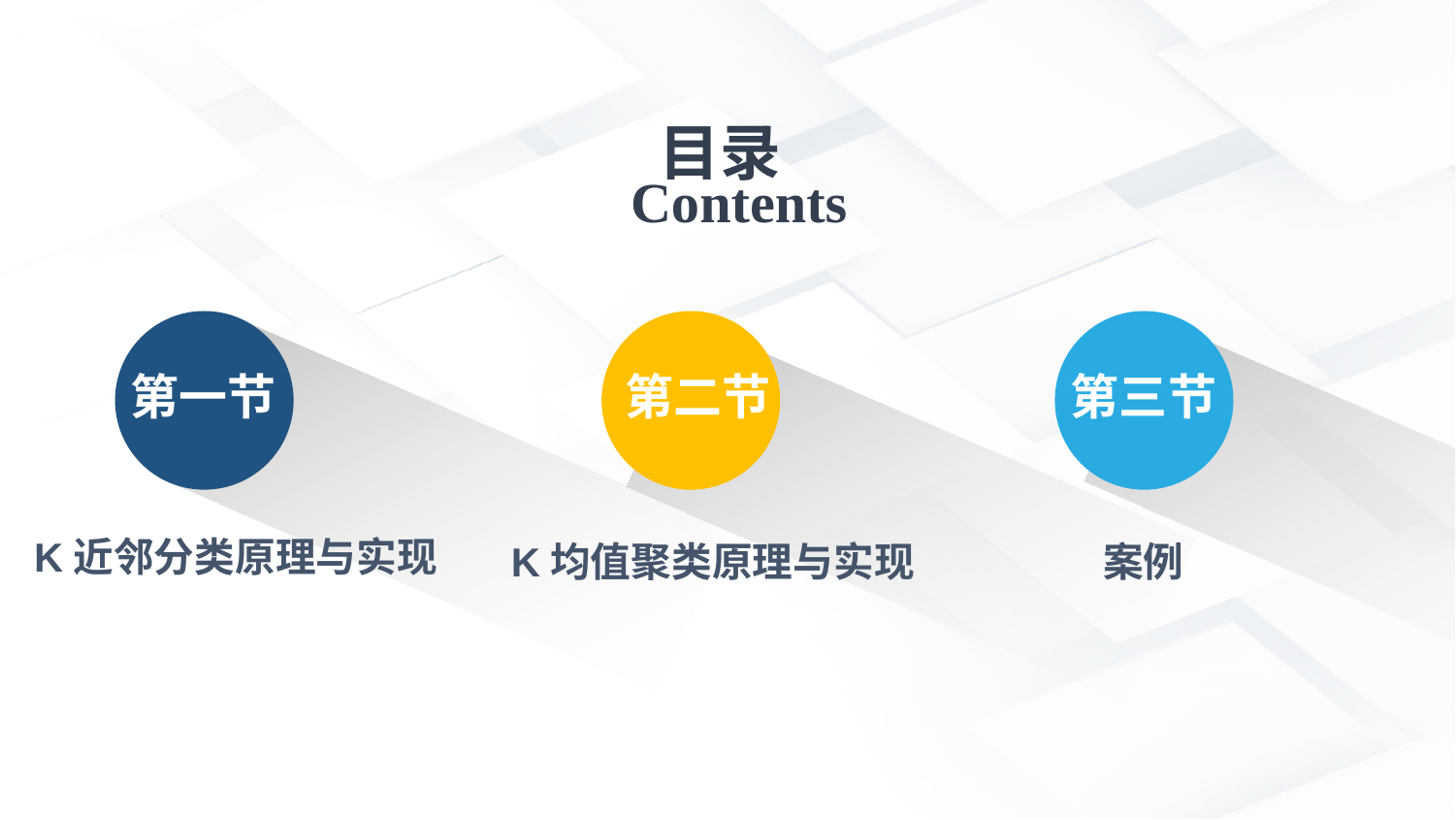

Contents
目录

第一节
K近邻分类原理与实现
第二节
K均值聚类原理与实现
第三节
案例